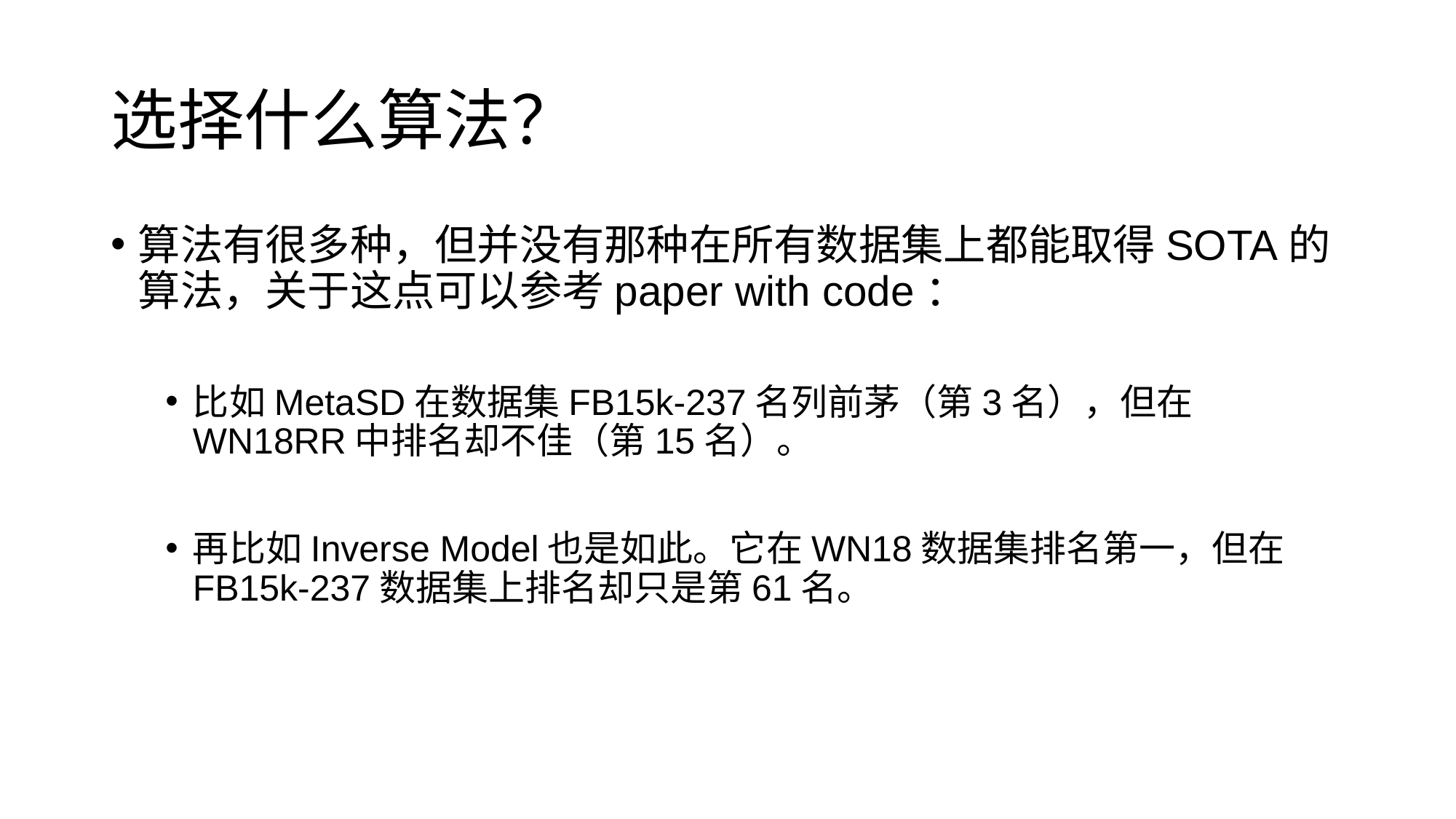

# 选择什么算法？
算法有很多种，但并没有那种在所有数据集上都能取得SOTA的算法，关于这点可以参考paper with code：

比如MetaSD在数据集FB15k-237名列前茅（第3名），但在WN18RR中排名却不佳（第15名）。

再比如Inverse Model也是如此。它在WN18数据集排名第一，但在FB15k-237数据集上排名却只是第61名。